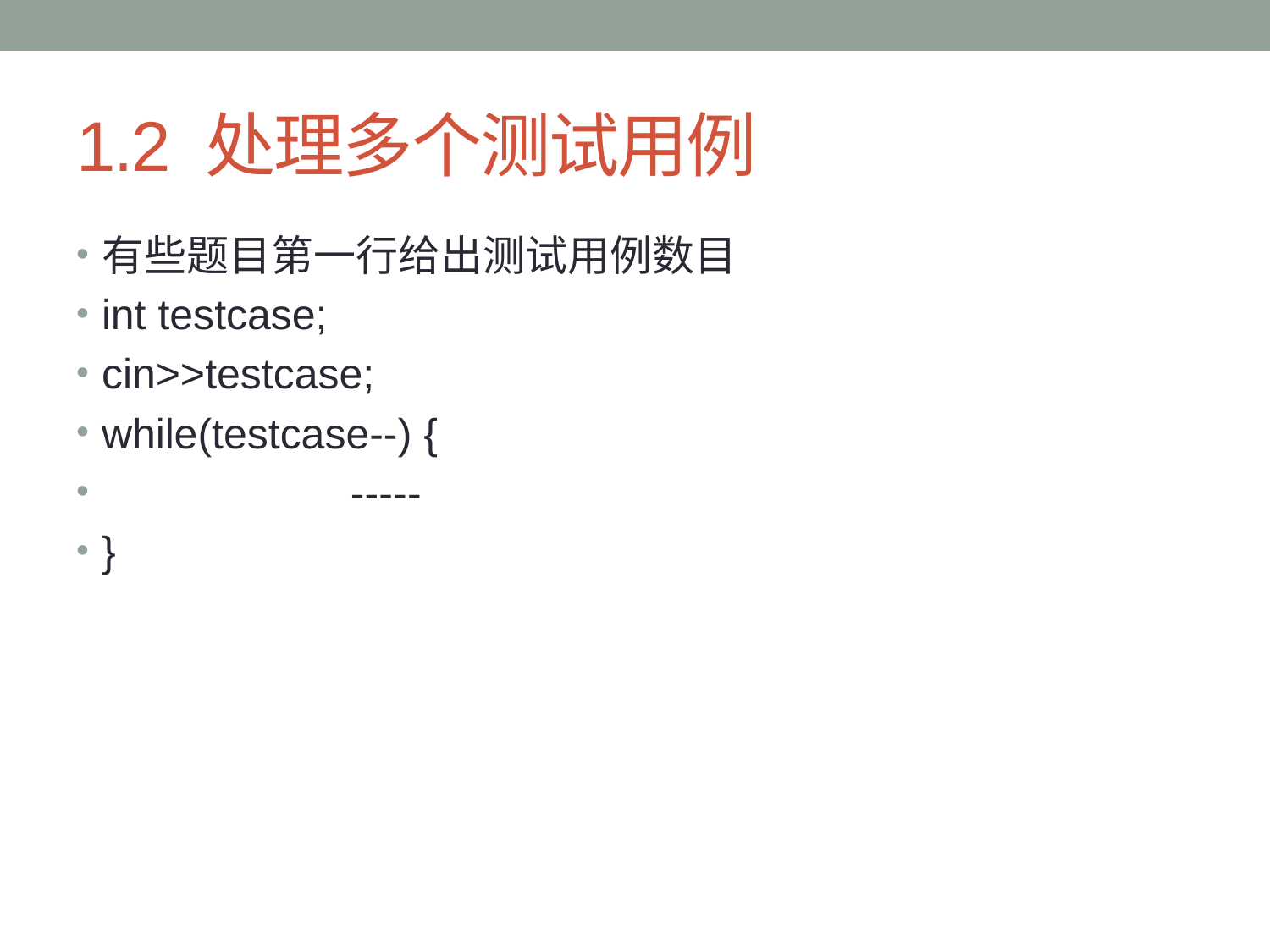

# 1.2 处理多个测试用例
有些题目第一行给出测试用例数目
int testcase;
cin>>testcase;
while(testcase--) {
                     -----
}